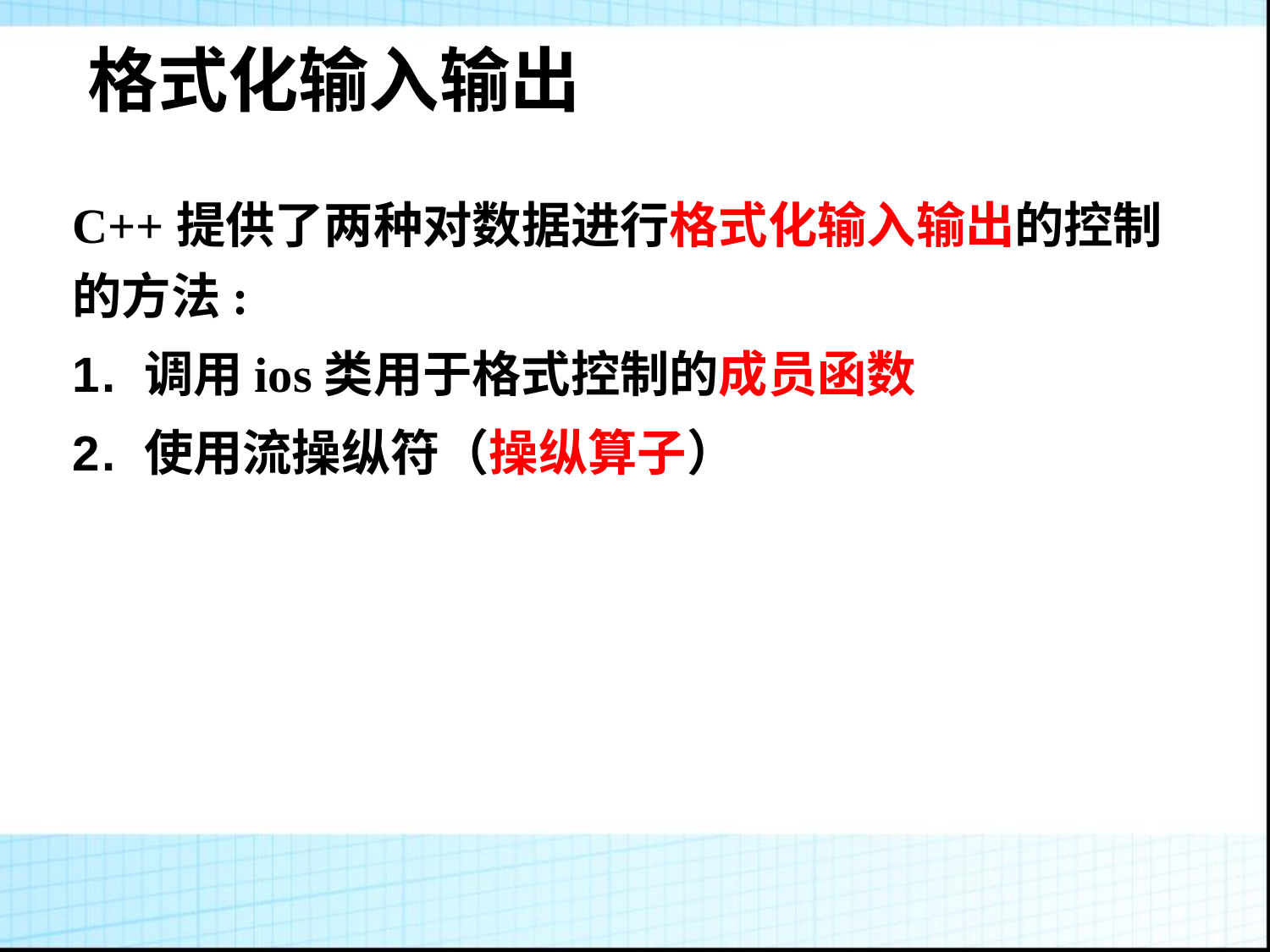

格式化输入输出
C++提供了两种对数据进行格式化输入输出的控制的方法:
调用ios类用于格式控制的成员函数
使用流操纵符（操纵算子）